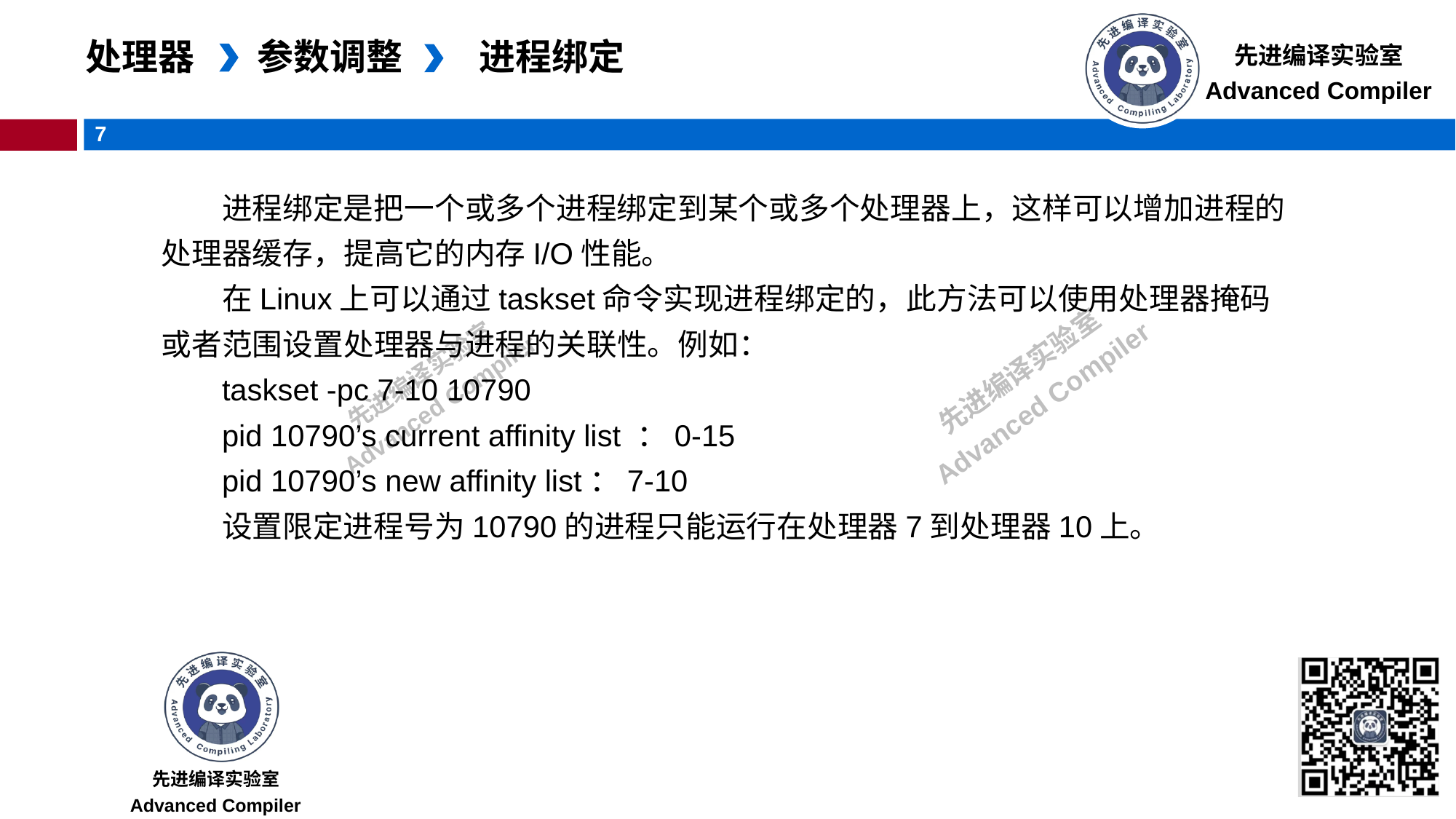

处理器
参数调整
进程绑定

进程绑定是把一个或多个进程绑定到某个或多个处理器上，这样可以增加进程的处理器缓存，提高它的内存I/O性能。
在Linux上可以通过taskset命令实现进程绑定的，此方法可以使用处理器掩码或者范围设置处理器与进程的关联性。例如：
taskset -pc 7-10 10790
pid 10790’s current affinity list ：0-15
pid 10790’s new affinity list：7-10
设置限定进程号为10790的进程只能运行在处理器7到处理器10上。